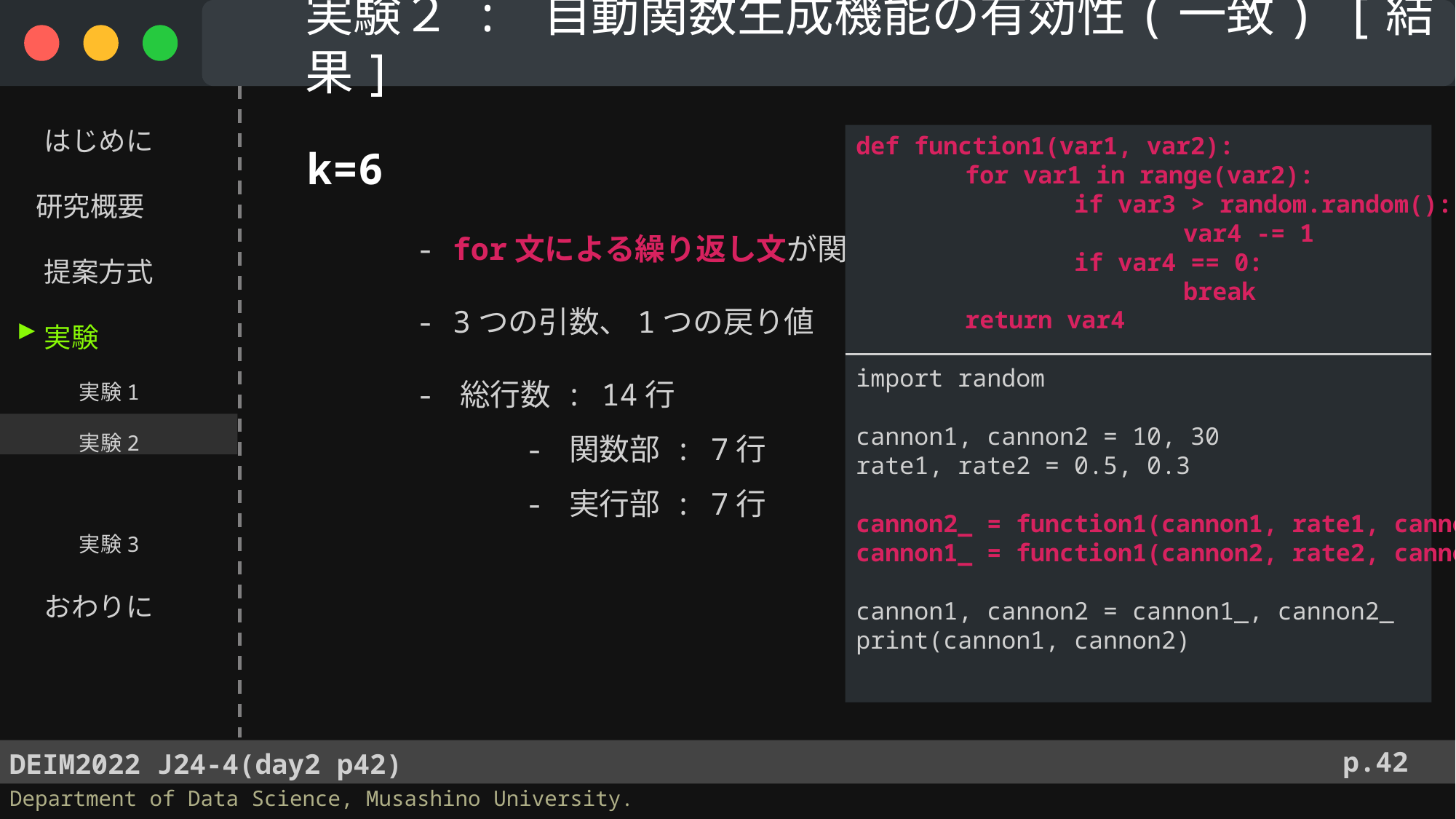

実験２ : 自動関数生成機能の有効性(一致) [結果]
　 はじめに
   研究概要
　 提案方式
　 実験
　　　 実験1
　　　 実験2
　　　 実験3
　 おわりに

k=6
	- for文による繰り返し文が関数化
	- 3つの引数、1つの戻り値
	- 総行数 : 14行
		- 関数部 : 7行
		- 実行部 : 7行
def function1(var1, var2):
	for var1 in range(var2):
		if var3 > random.random():
			var4 -= 1
		if var4 == 0:
			break
	return var4

import random

cannon1, cannon2 = 10, 30
rate1, rate2 = 0.5, 0.3

cannon2_ = function1(cannon1, rate1, cannon2_)
cannon1_ = function1(cannon2, rate2, cannon1_)

cannon1, cannon2 = cannon1_, cannon2_
print(cannon1, cannon2)
▶︎

p.42